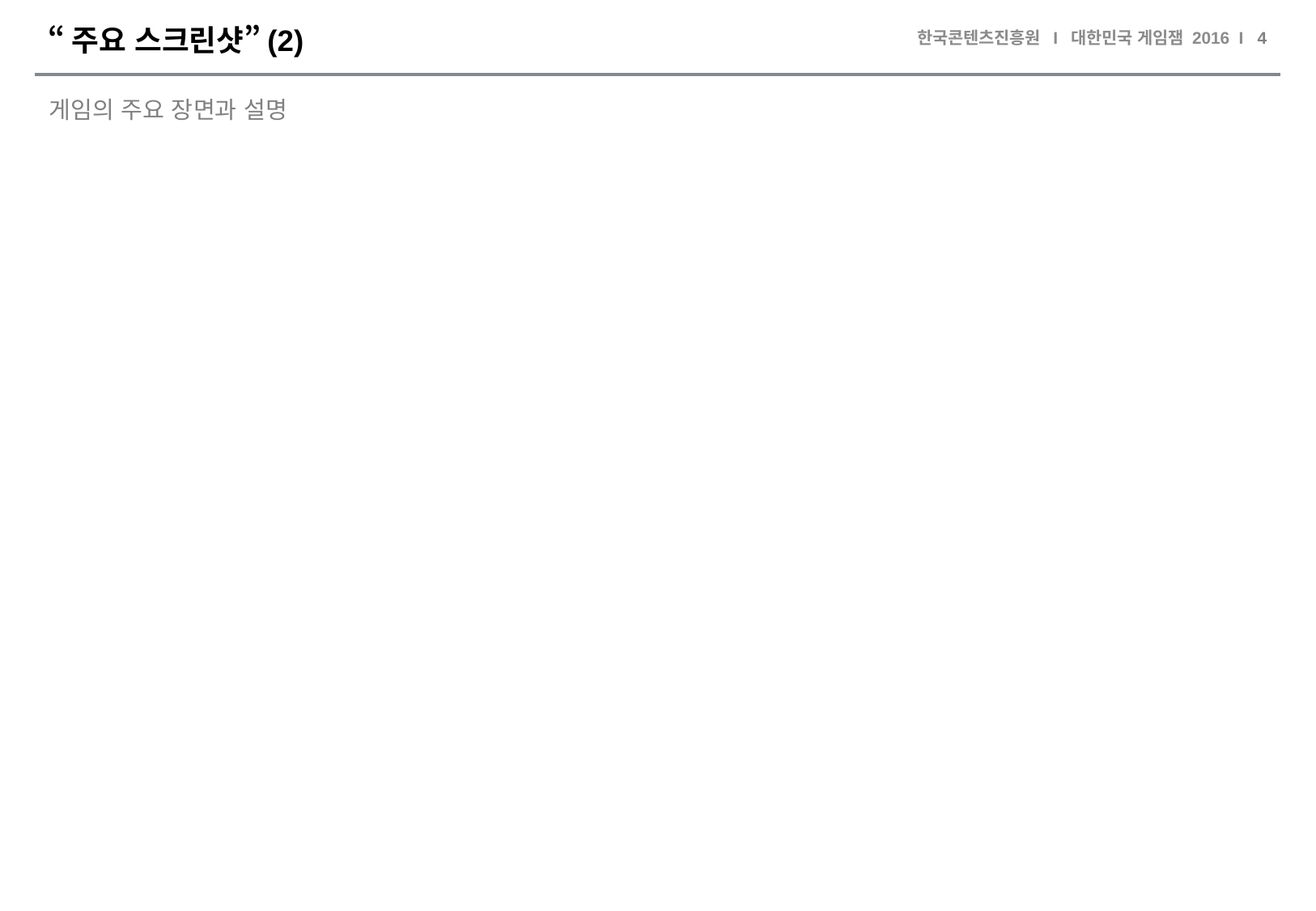

# “주요 스크린샷”(2)
한국콘텐츠진흥원  I  대한민국 게임잼 2016  I   4
게임의 주요 장면과 설명